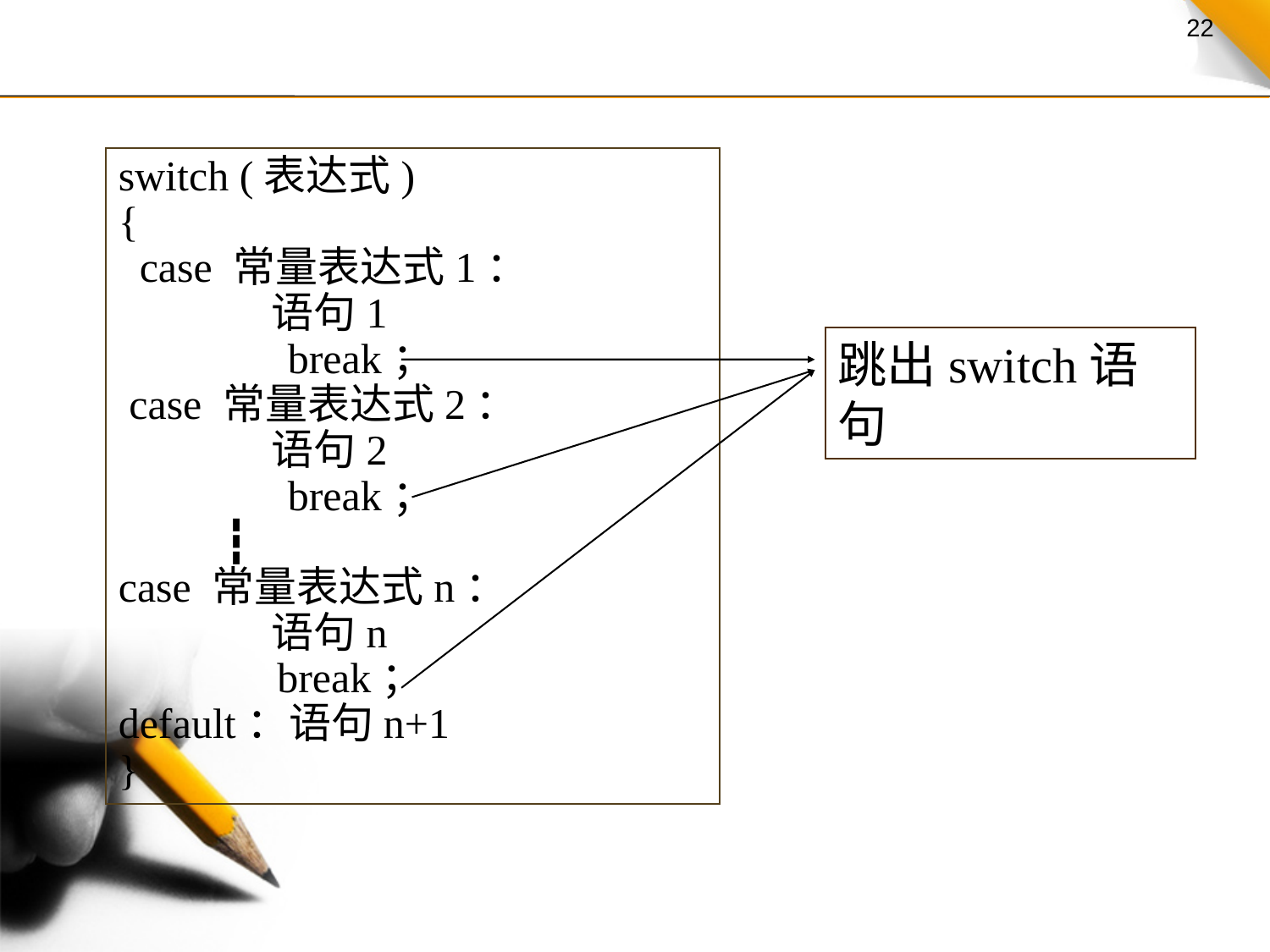

switch (表达式)
{
  case 常量表达式1：
               语句1
                break；
 case 常量表达式2：
               语句2
                break；
          ┇
case 常量表达式n：
               语句n
               break；
default：语句n+1
}
跳出switch语句